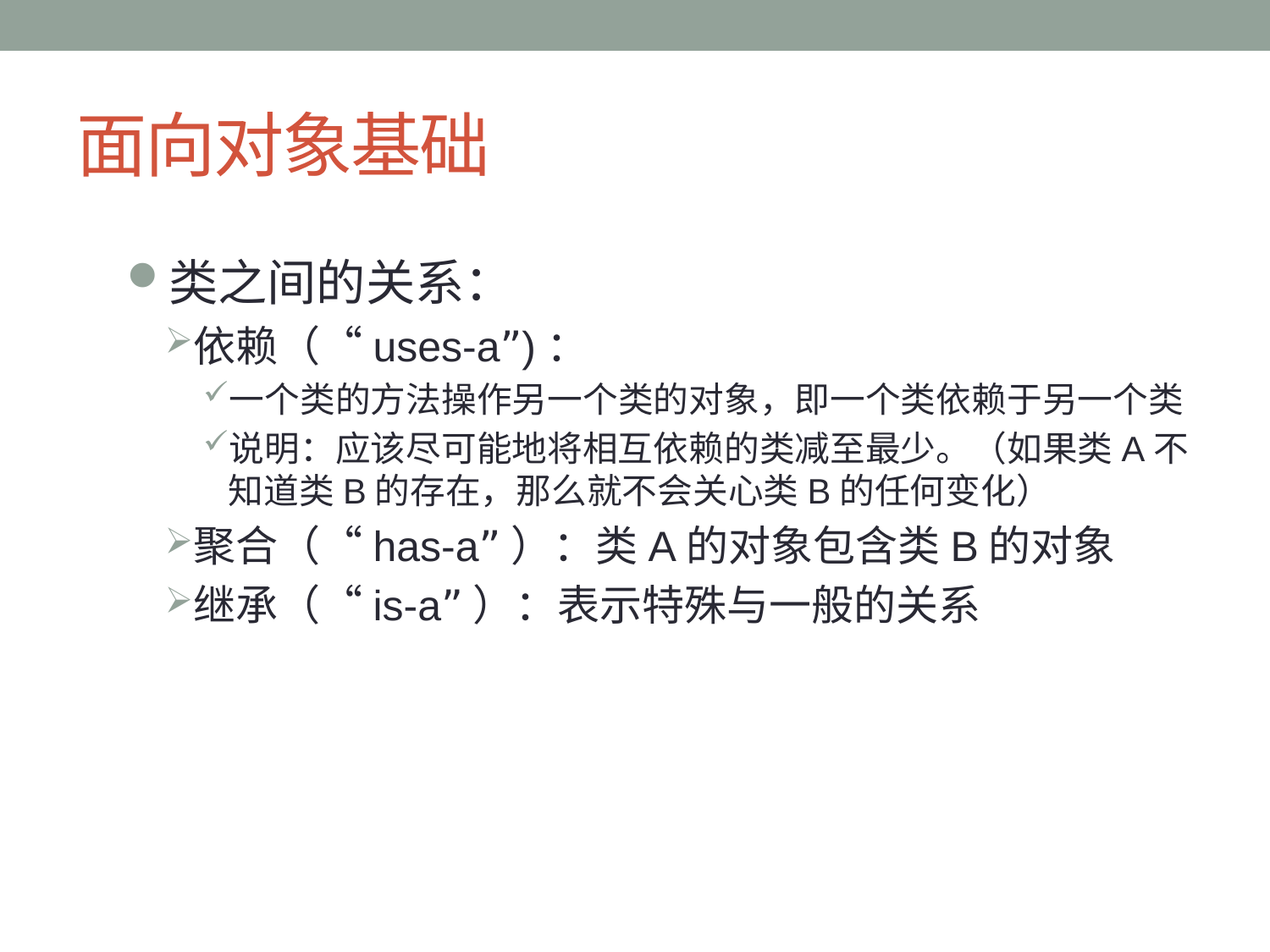

# 面向对象基础
类之间的关系：
依赖（“uses-a”)：
一个类的方法操作另一个类的对象，即一个类依赖于另一个类
说明：应该尽可能地将相互依赖的类减至最少。（如果类A不知道类B的存在，那么就不会关心类B的任何变化）
聚合（“has-a”）：类A的对象包含类B的对象
继承（“is-a”）：表示特殊与一般的关系